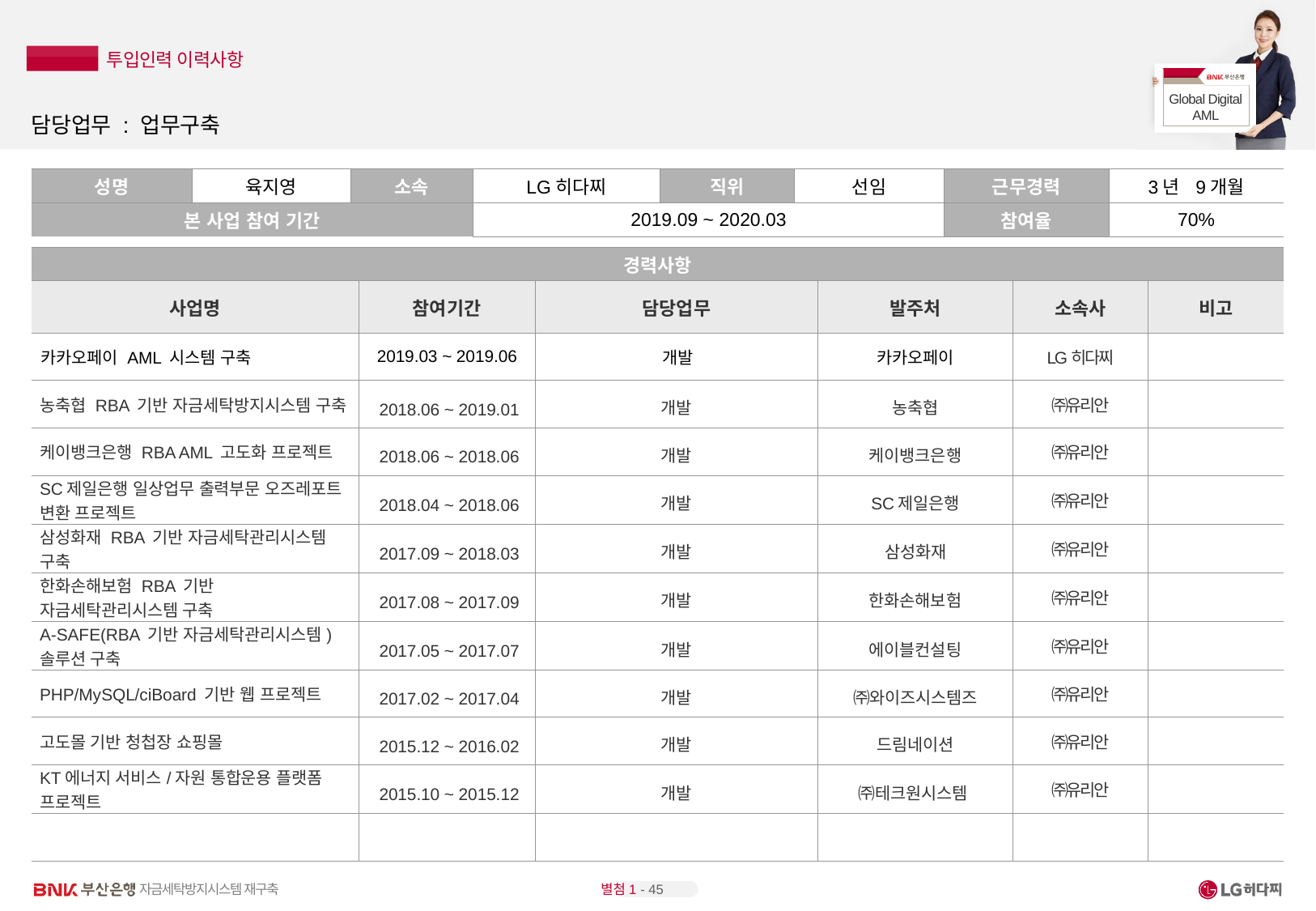

# 담당업무 : 업무구축
| 성명 | 육지영 | 소속 | LG히다찌 | 직위 | 선임 | 근무경력 | 3년 9개월 |
| --- | --- | --- | --- | --- | --- | --- | --- |
| 본 사업 참여 기간 |  |  | 2019.09 ~ 2020.03 |  |  | 참여율 | 70% |
| 경력사항 |  |  |  |  |  |
| --- | --- | --- | --- | --- | --- |
| 사업명 | 참여기간 | 담당업무 | 발주처 | 소속사 | 비고 |
| 카카오페이 AML 시스템 구축 | 2019.03 ~ 2019.06 | 개발 | 카카오페이 | LG히다찌 |  |
| 농축협 RBA 기반 자금세탁방지시스템 구축 | 2018.06 ~ 2019.01 | 개발 | 농축협 | ㈜유리안 |  |
| 케이뱅크은행 RBA AML 고도화 프로젝트 | 2018.06 ~ 2018.06 | 개발 | 케이뱅크은행 | ㈜유리안 |  |
| SC제일은행 일상업무 출력부문 오즈레포트 변환 프로젝트 | 2018.04 ~ 2018.06 | 개발 | SC제일은행 | ㈜유리안 |  |
| 삼성화재 RBA 기반 자금세탁관리시스템 구축 | 2017.09 ~ 2018.03 | 개발 | 삼성화재 | ㈜유리안 |  |
| 한화손해보험 RBA 기반 자금세탁관리시스템 구축 | 2017.08 ~ 2017.09 | 개발 | 한화손해보험 | ㈜유리안 |  |
| A-SAFE(RBA 기반 자금세탁관리시스템) 솔루션 구축 | 2017.05 ~ 2017.07 | 개발 | 에이블컨설팅 | ㈜유리안 |  |
| PHP/MySQL/ciBoard 기반 웹 프로젝트 | 2017.02 ~ 2017.04 | 개발 | ㈜와이즈시스템즈 | ㈜유리안 |  |
| 고도몰 기반 청첩장 쇼핑몰 | 2015.12 ~ 2016.02 | 개발 | 드림네이션 | ㈜유리안 |  |
| KT에너지 서비스/자원 통합운용 플랫폼 프로젝트 | 2015.10 ~ 2015.12 | 개발 | ㈜테크원시스템 | ㈜유리안 |  |
|  |  |  |  |  |  |
별첨1 - 45